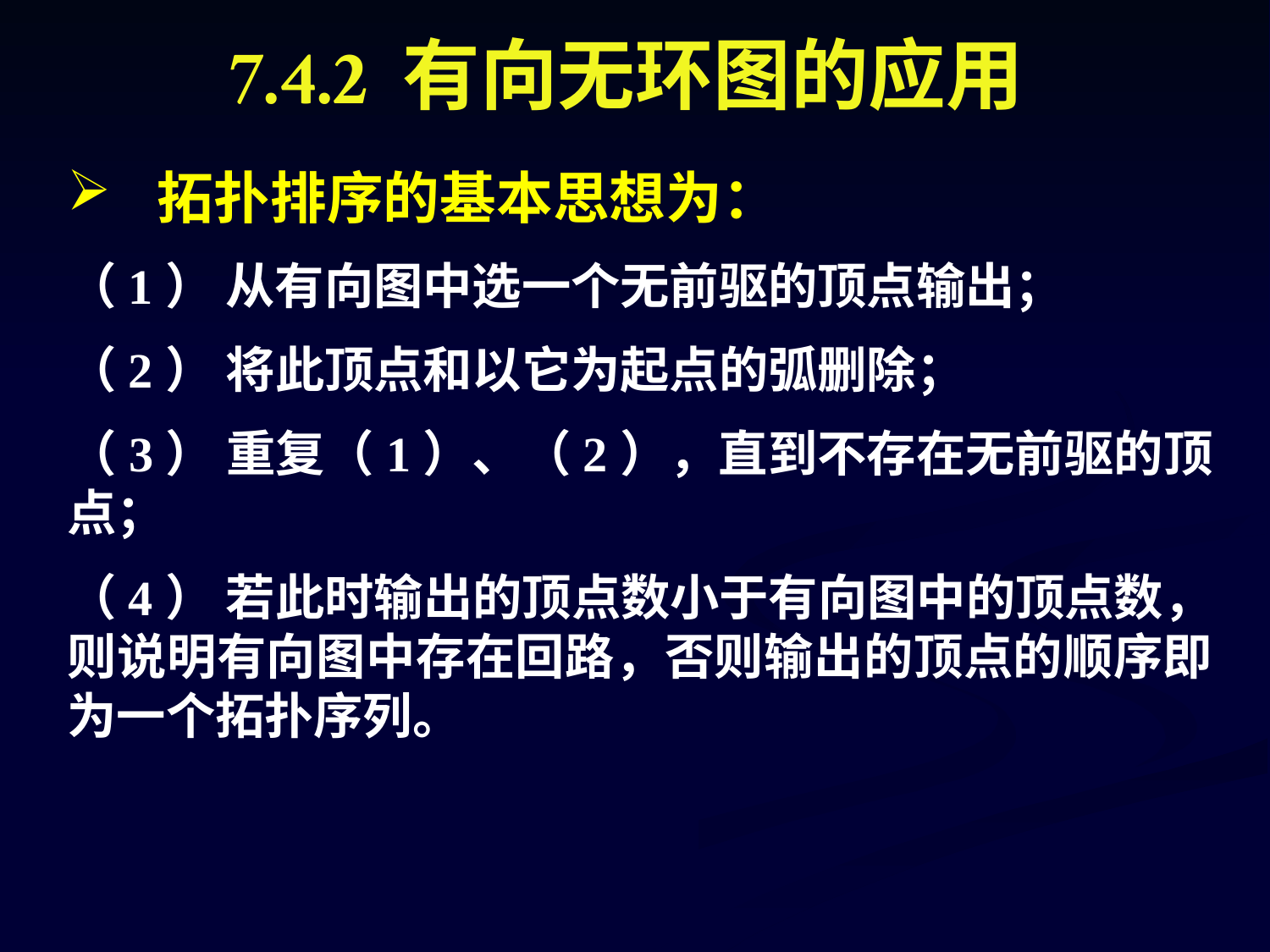

7.4.2 有向无环图的应用
 拓扑排序的基本思想为：
（1） 从有向图中选一个无前驱的顶点输出；
（2） 将此顶点和以它为起点的弧删除；
（3） 重复（1）、（2），直到不存在无前驱的顶点；
（4） 若此时输出的顶点数小于有向图中的顶点数，则说明有向图中存在回路，否则输出的顶点的顺序即为一个拓扑序列。
88